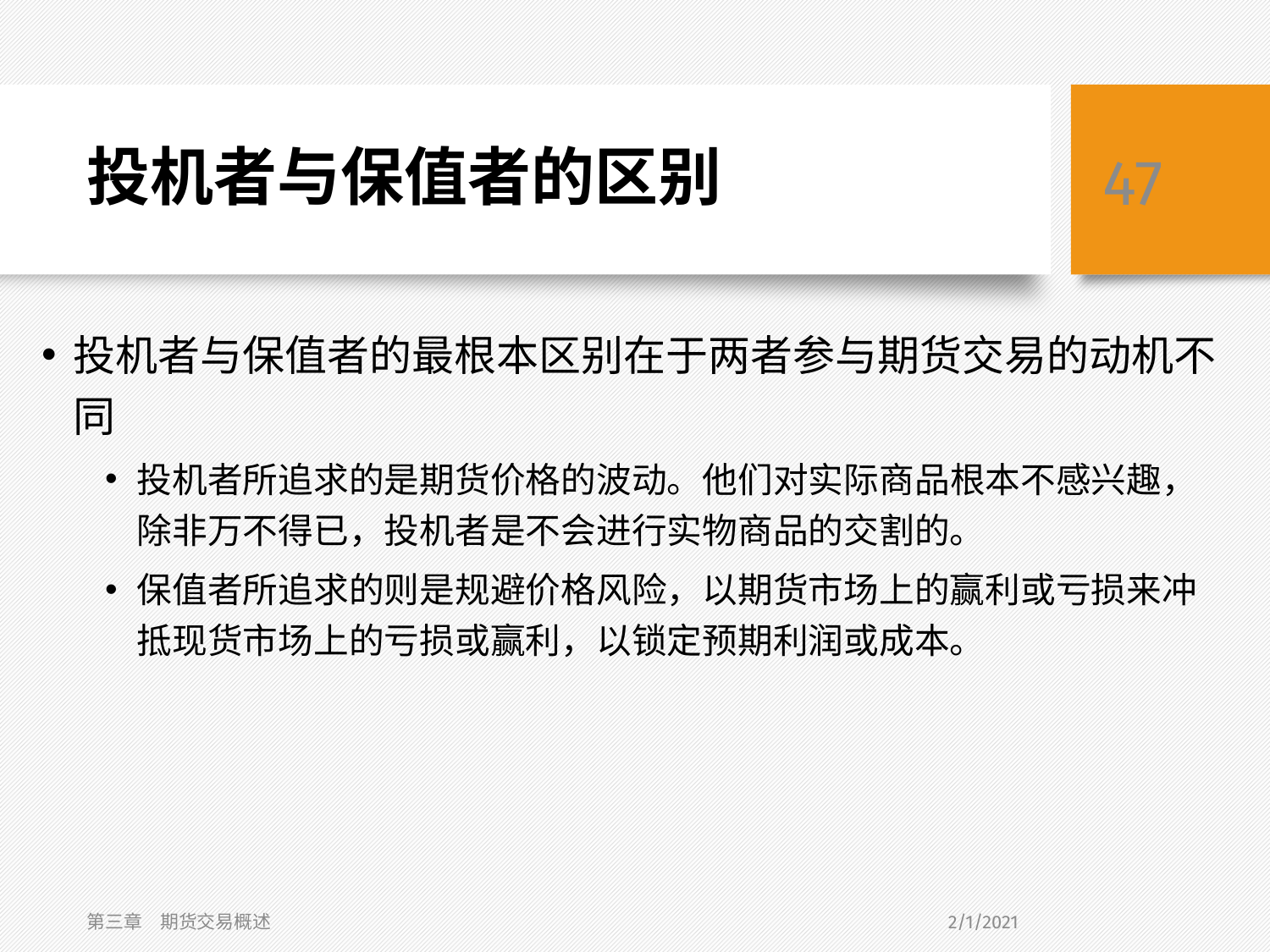

# 投机者与保值者的区别
47
投机者与保值者的最根本区别在于两者参与期货交易的动机不同
投机者所追求的是期货价格的波动。他们对实际商品根本不感兴趣，除非万不得已，投机者是不会进行实物商品的交割的。
保值者所追求的则是规避价格风险，以期货市场上的赢利或亏损来冲抵现货市场上的亏损或赢利，以锁定预期利润或成本。

2/1/2021
第三章　期货交易概述